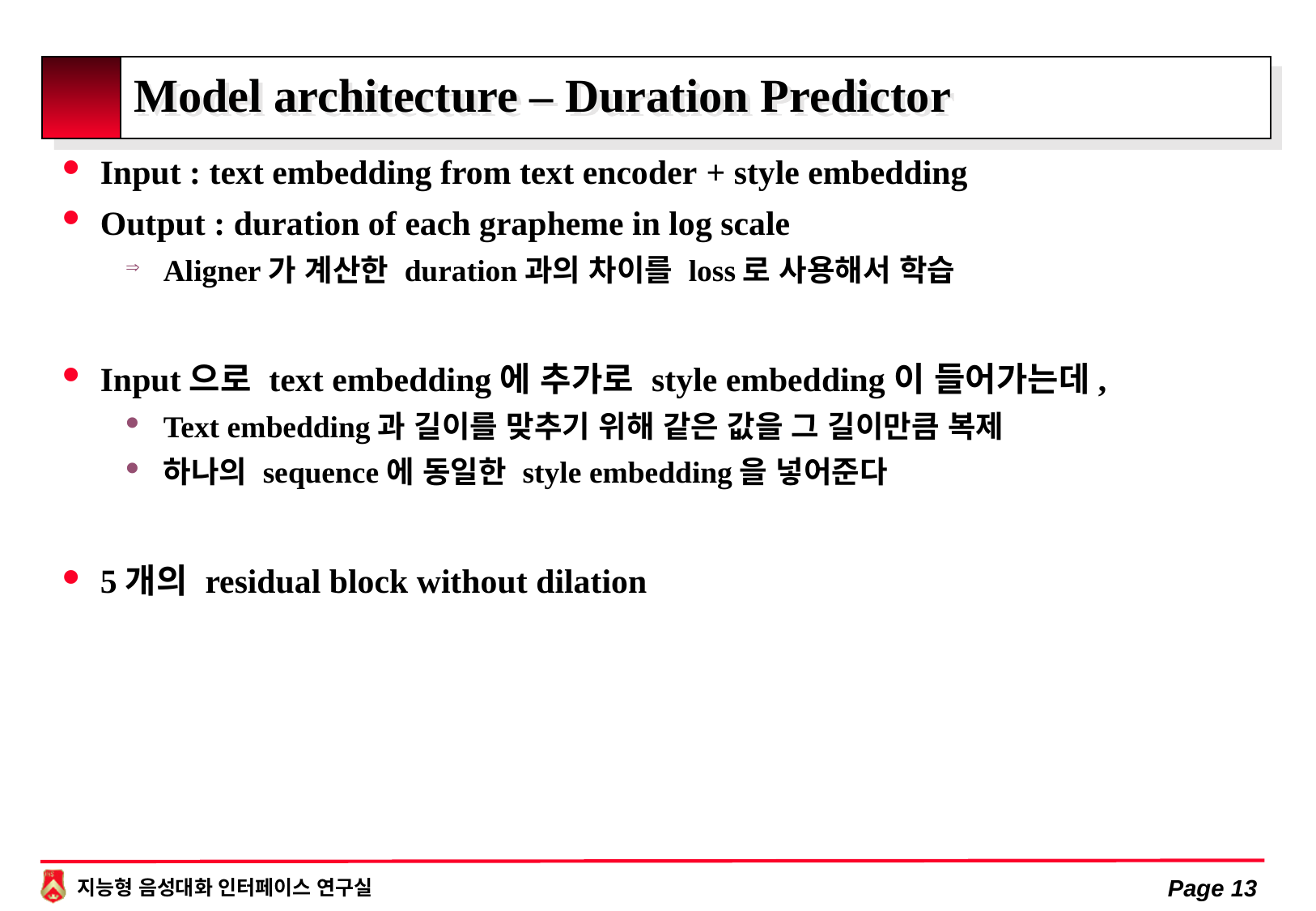

# Model architecture – Duration Predictor
Input : text embedding from text encoder + style embedding
Output : duration of each grapheme in log scale
Aligner가 계산한 duration과의 차이를 loss로 사용해서 학습

Input으로 text embedding에 추가로 style embedding이 들어가는데,
Text embedding과 길이를 맞추기 위해 같은 값을 그 길이만큼 복제
하나의 sequence에 동일한 style embedding을 넣어준다

5개의 residual block without dilation
Page 13